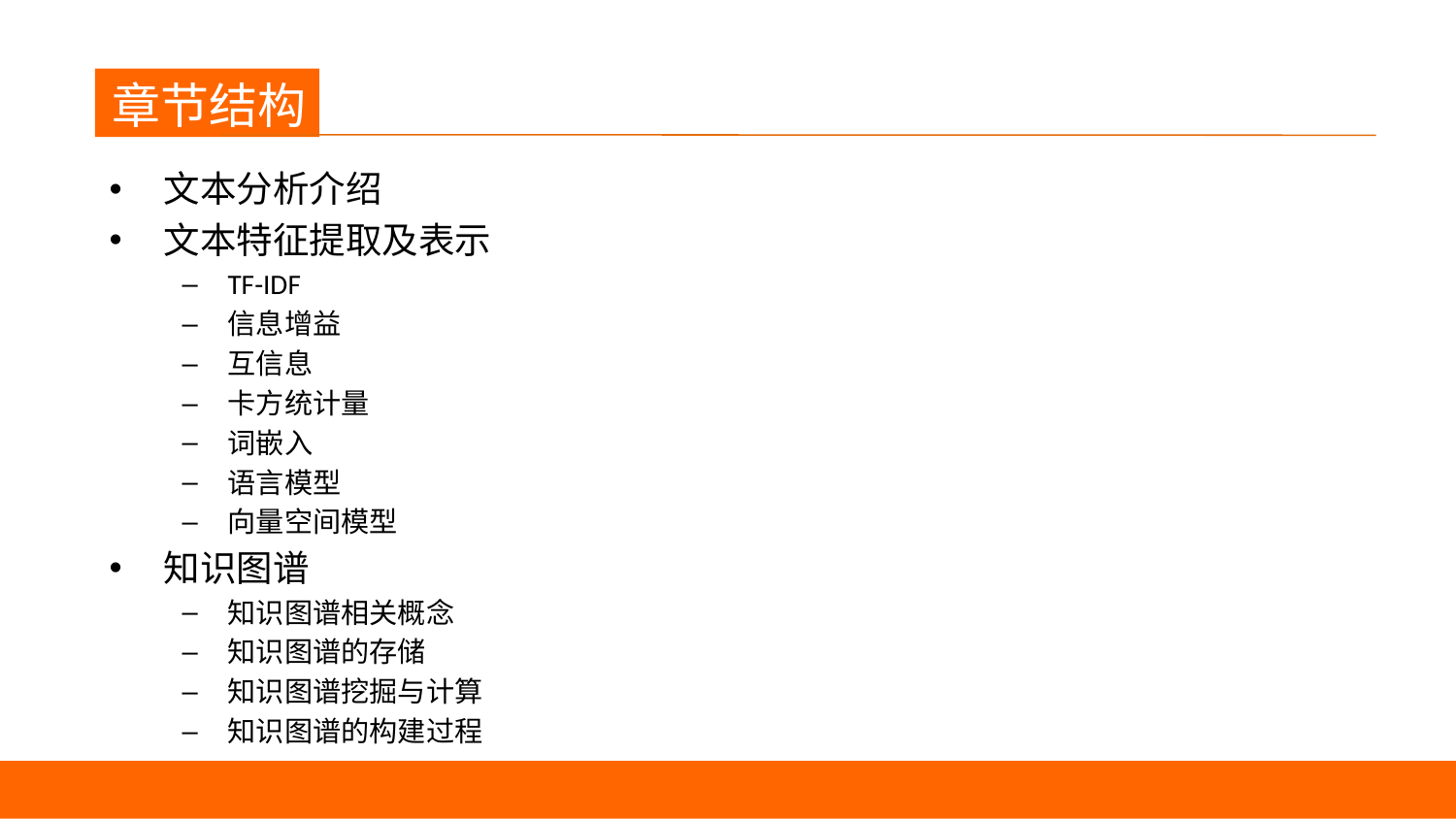

章节结构
文本分析介绍
文本特征提取及表示
TF-IDF
信息增益
互信息
卡方统计量
词嵌入
语言模型
向量空间模型
知识图谱
知识图谱相关概念
知识图谱的存储
知识图谱挖掘与计算
知识图谱的构建过程